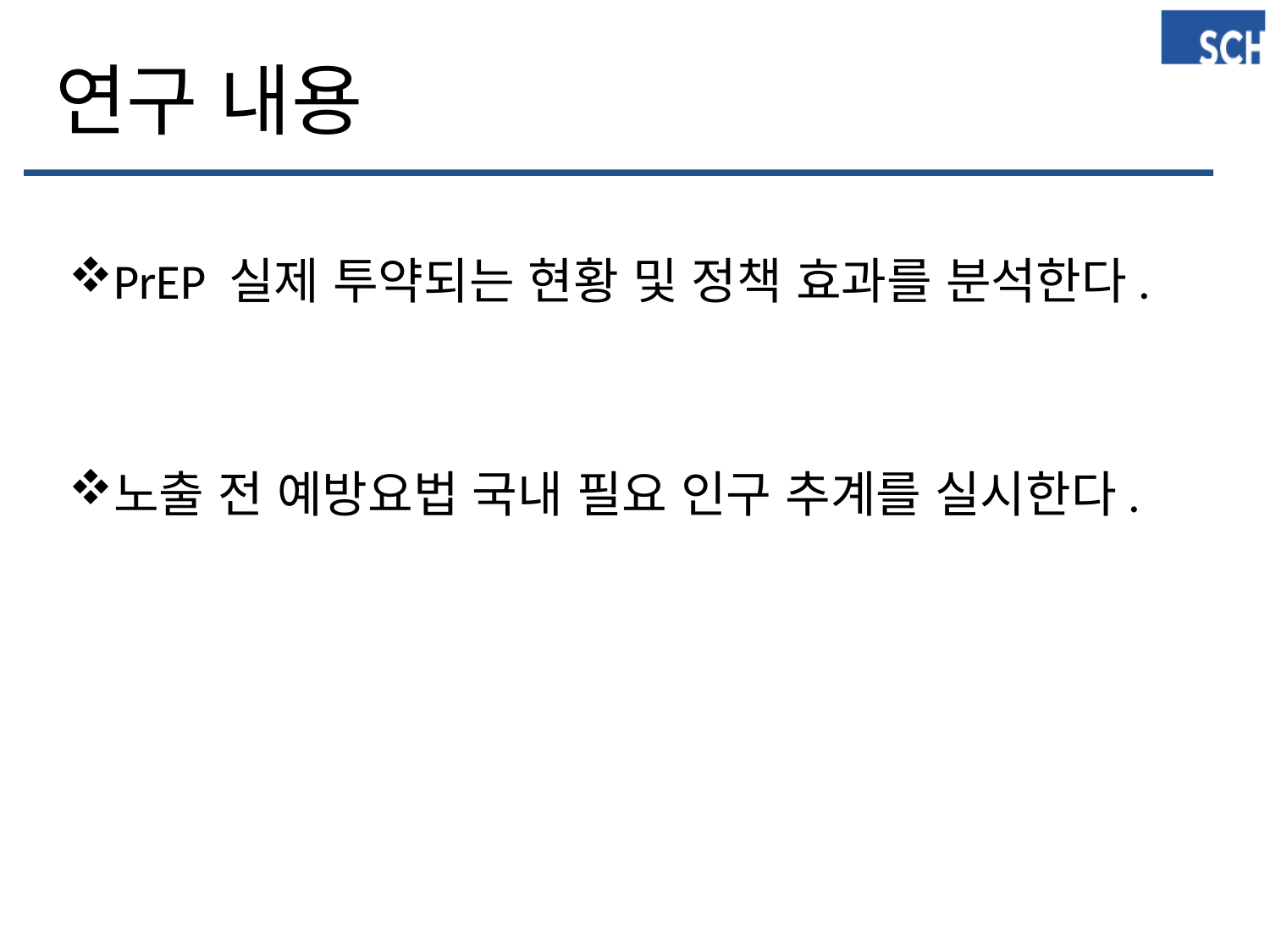

# 연구 내용
PrEP 실제 투약되는 현황 및 정책 효과를 분석한다.

노출 전 예방요법 국내 필요 인구 추계를 실시한다.